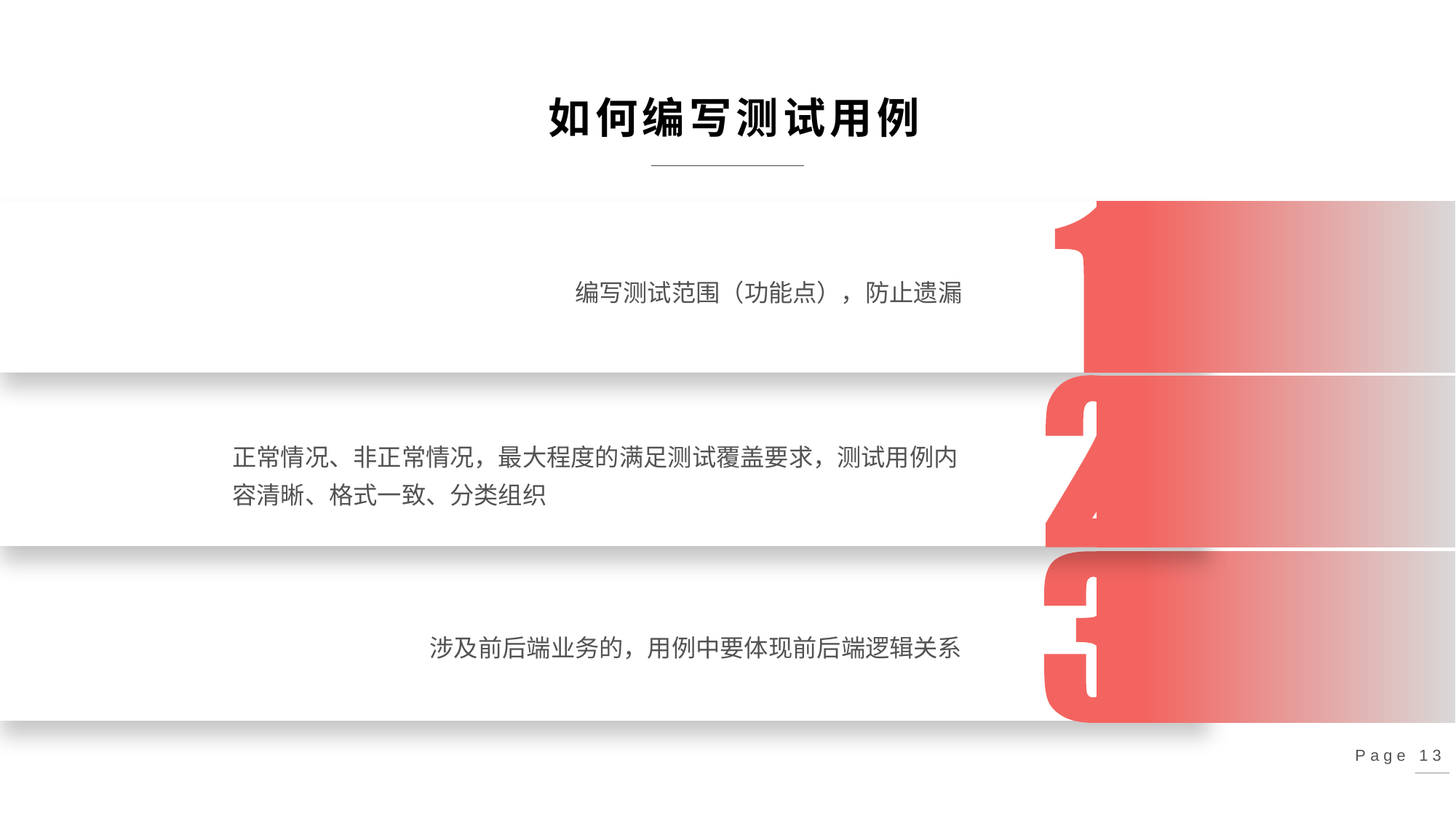

如何编写测试用例

编写测试范围（功能点），防止遗漏

正常情况、非正常情况，最大程度的满足测试覆盖要求，测试用例内容清晰、格式一致、分类组织

涉及前后端业务的，用例中要体现前后端逻辑关系
Page 13